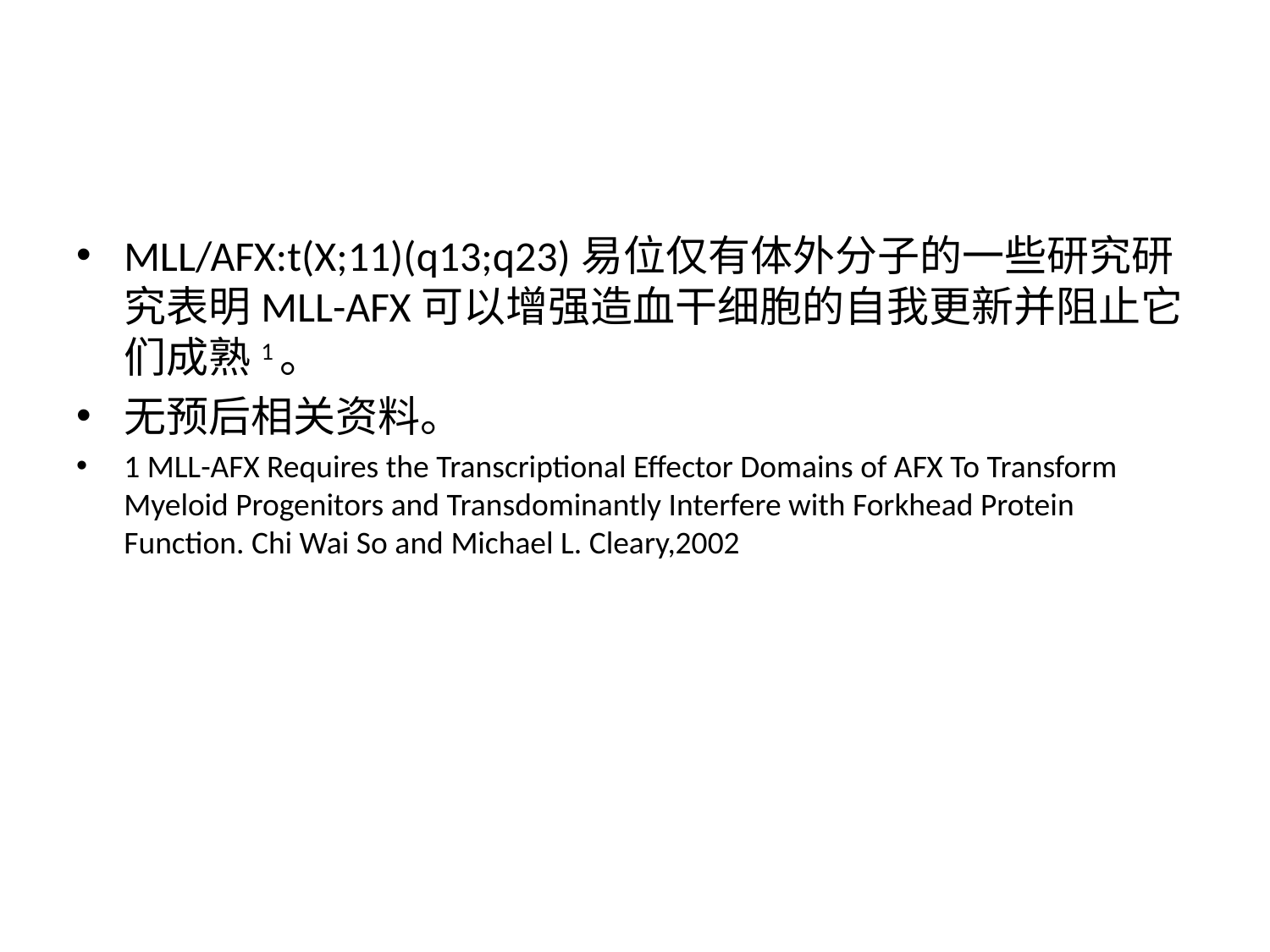

#
MLL/AFX:t(X;11)(q13;q23)易位仅有体外分子的一些研究研究表明MLL-AFX可以增强造血干细胞的自我更新并阻止它们成熟1。
无预后相关资料。
1 MLL-AFX Requires the Transcriptional Effector Domains of AFX To Transform Myeloid Progenitors and Transdominantly Interfere with Forkhead Protein Function. Chi Wai So and Michael L. Cleary,2002